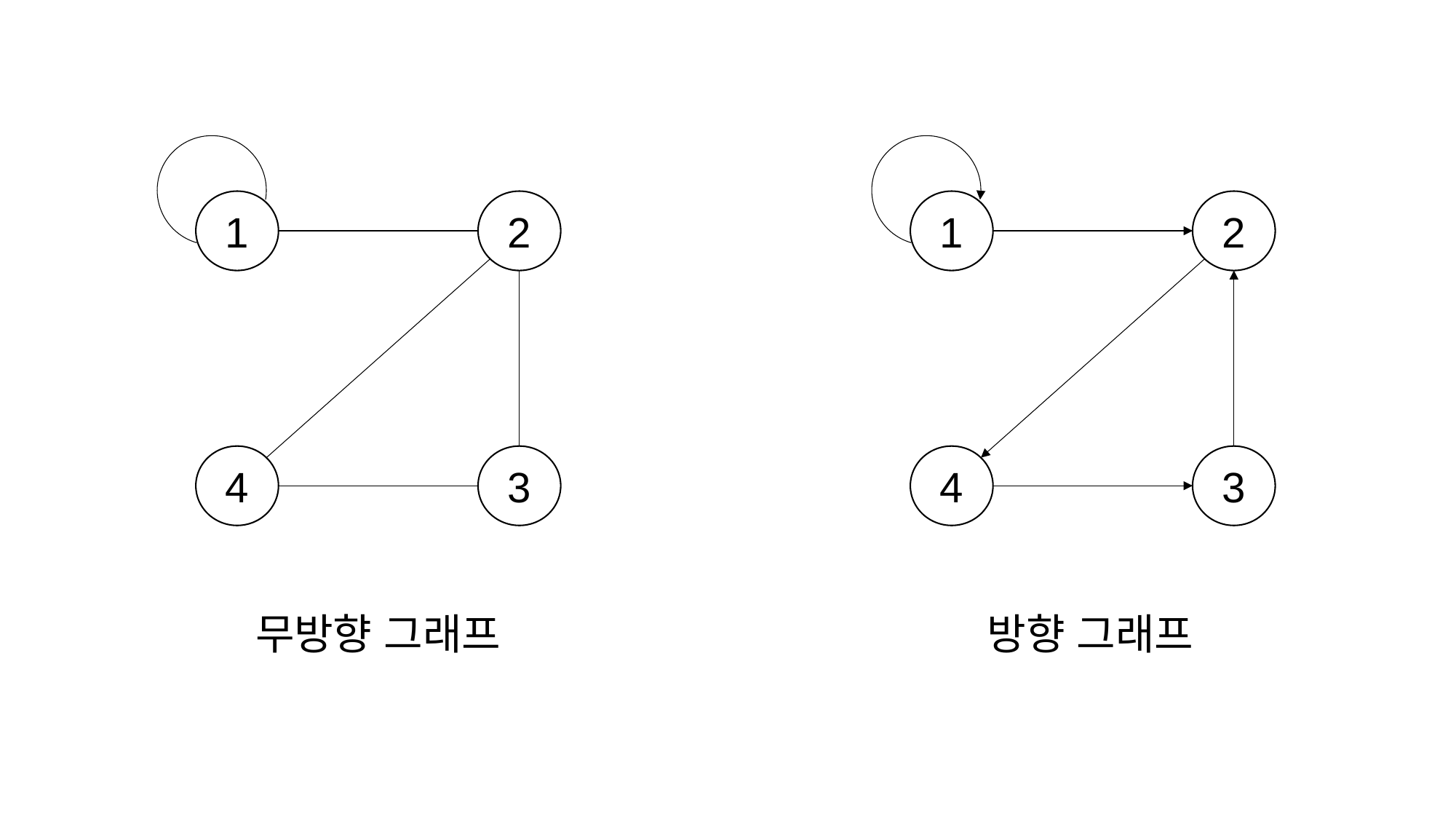

1
2
1
2
4
3
4
3
무방향 그래프
방향 그래프